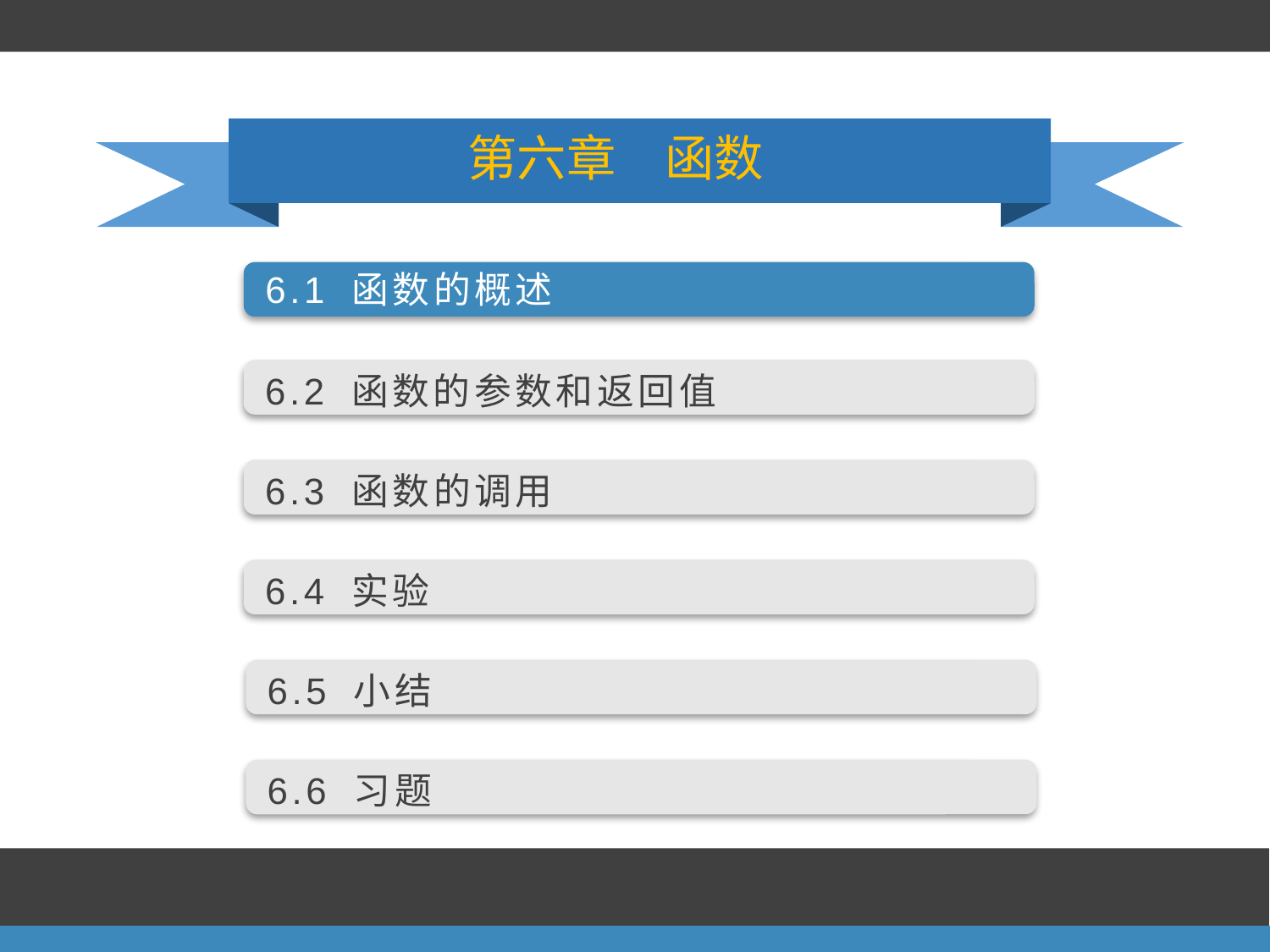

第六章　函数
6.1 函数的概述

6.2 函数的参数和返回值

6.3 函数的调用

6.4 实验

6.5 小结

6.6 习题